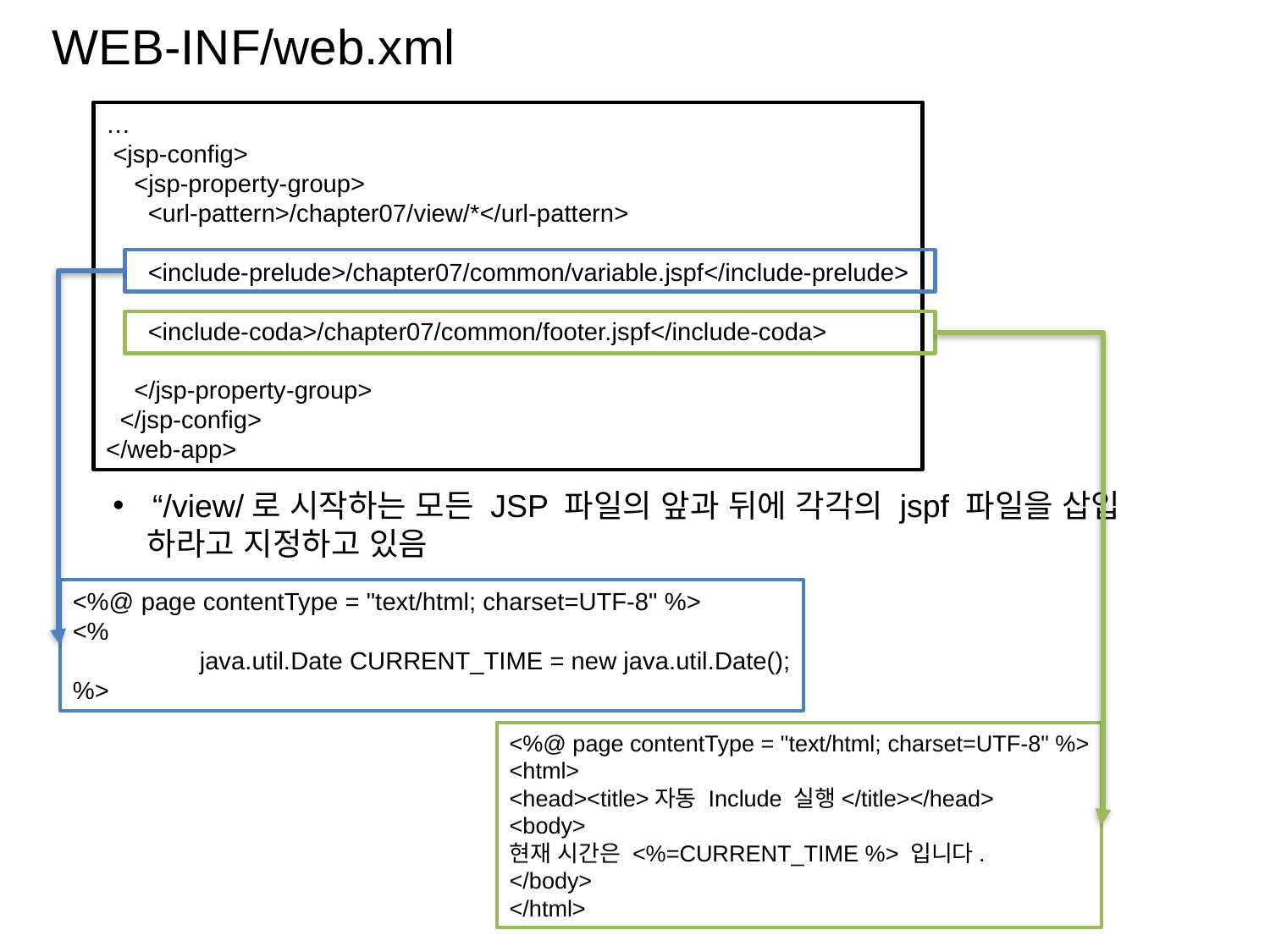

# WEB-INF/web.xml
…
 <jsp-config>
    <jsp-property-group>
      <url-pattern>/chapter07/view/*</url-pattern>

      <include-prelude>/chapter07/common/variable.jspf</include-prelude>

      <include-coda>/chapter07/common/footer.jspf</include-coda>

    </jsp-property-group>
  </jsp-config>
</web-app>

“/view/로 시작하는 모든 JSP 파일의 앞과 뒤에 각각의 jspf 파일을 삽입
   하라고 지정하고 있음
<%@ page contentType = "text/html; charset=UTF-8" %>
<%
	java.util.Date CURRENT_TIME = new java.util.Date();
%>
<%@ page contentType = "text/html; charset=UTF-8" %>
<html>
<head><title>자동 Include 실행</title></head>
<body>
현재 시간은 <%=CURRENT_TIME %> 입니다.
</body>
</html>